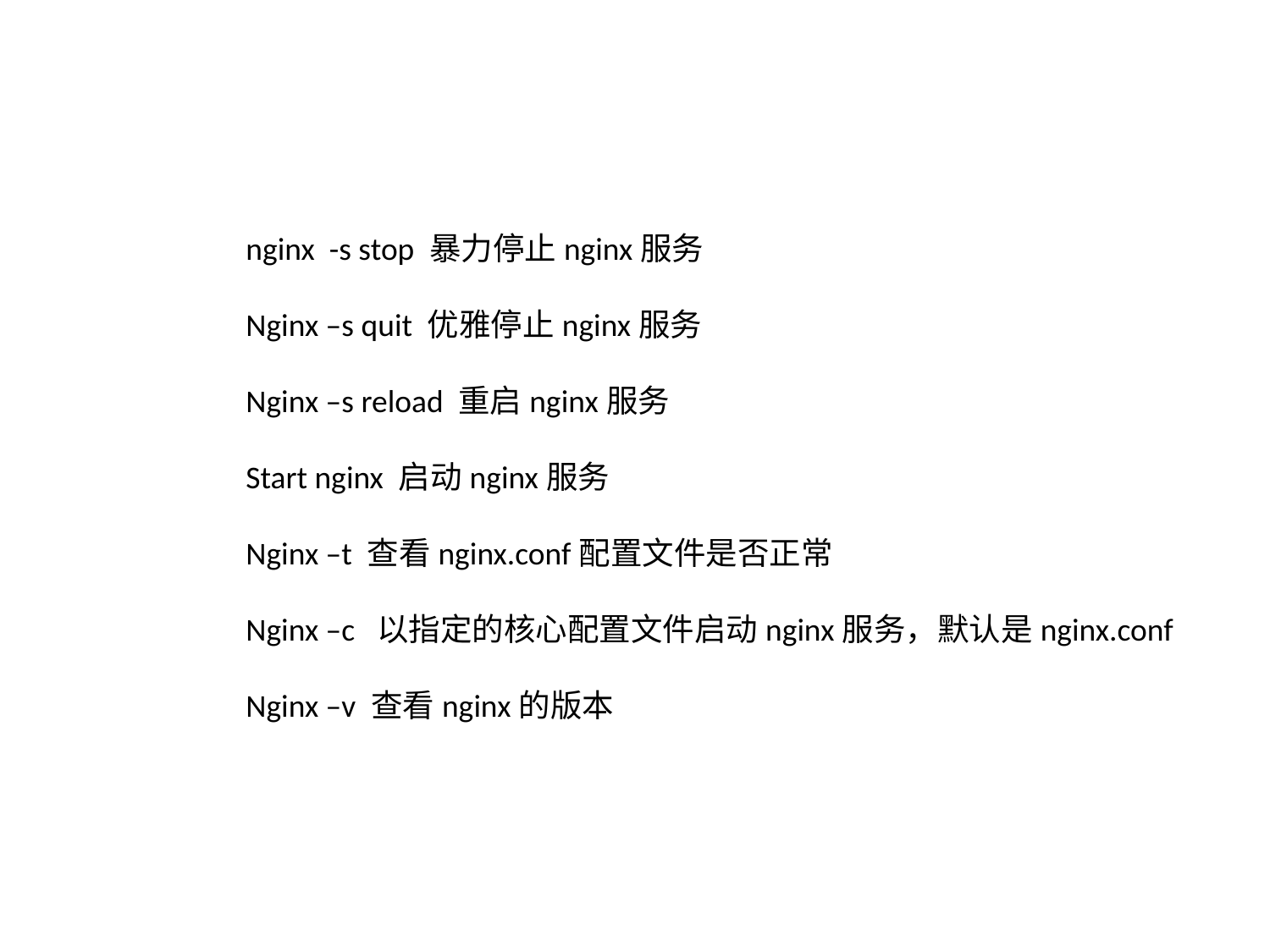

nginx  -s stop 暴力停止nginx服务

Nginx –s quit 优雅停止nginx服务

Nginx –s reload 重启nginx服务

Start nginx 启动nginx服务

Nginx –t 查看nginx.conf配置文件是否正常

Nginx –c  以指定的核心配置文件启动nginx服务，默认是nginx.conf

Nginx –v 查看nginx的版本